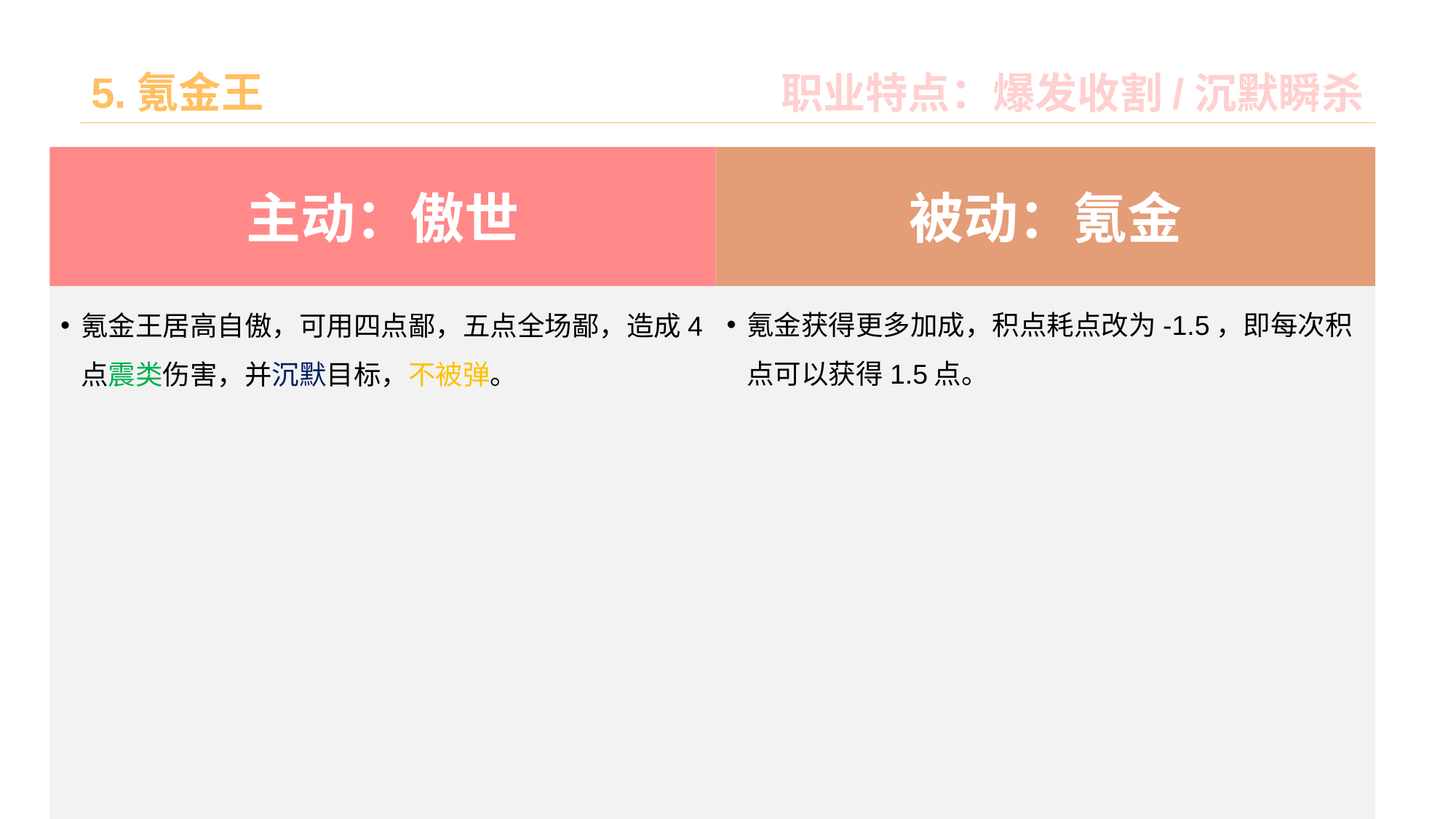

# 5.氪金王
职业特点：爆发收割/沉默瞬杀
被动：氪金
主动：傲世
氪金获得更多加成，积点耗点改为-1.5，即每次积点可以获得1.5点。
氪金王居高自傲，可用四点鄙，五点全场鄙，造成4点震类伤害，并沉默目标，不被弹。